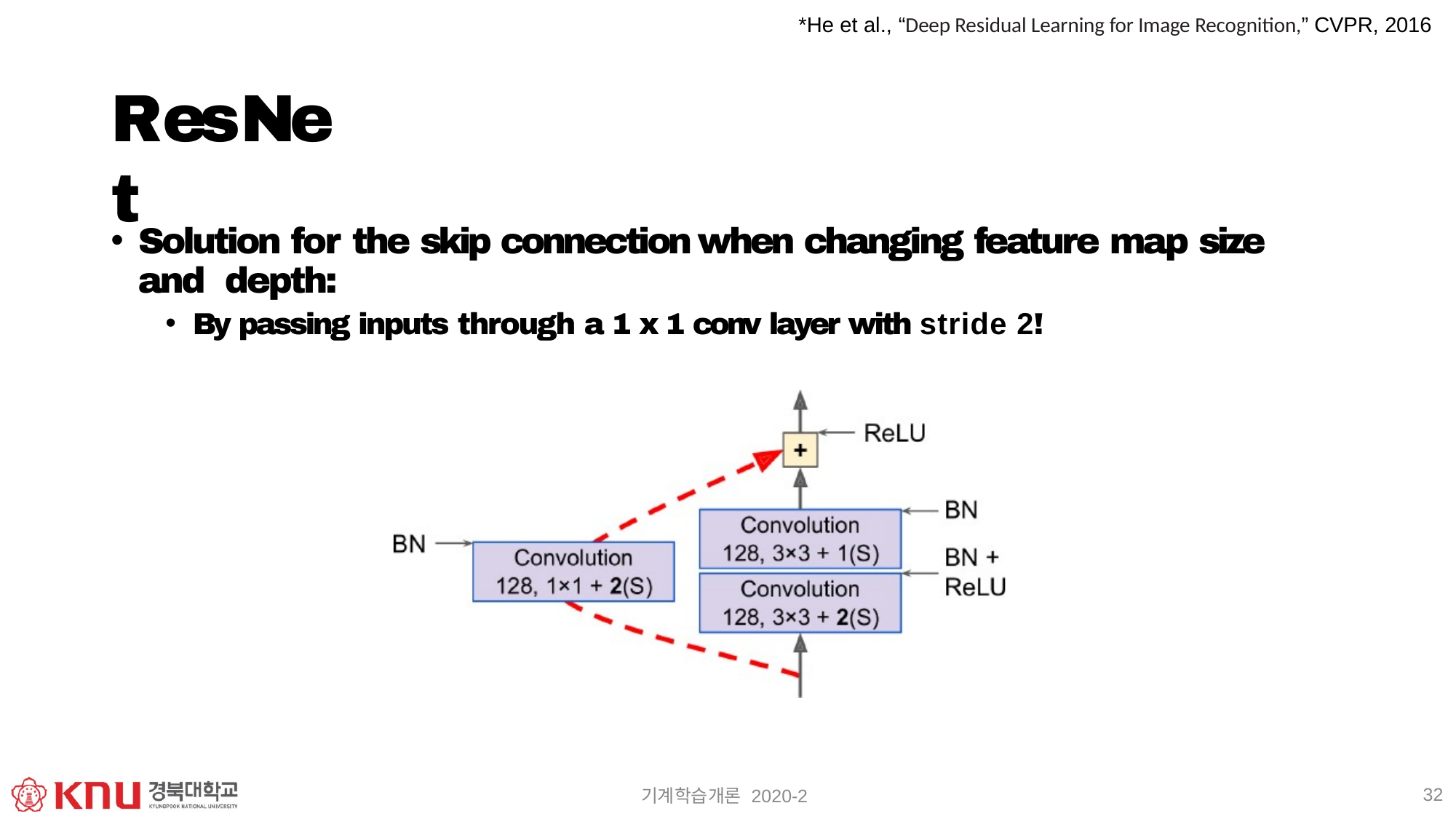

*He et al., “Deep Residual Learning for Image Recognition,” CVPR, 2016
# ResNet
Solution for the skip connection when changing feature map size and  depth:
By passing inputs through a 1 x 1 conv layer with stride 2!

32
기계학습개론 2020-2